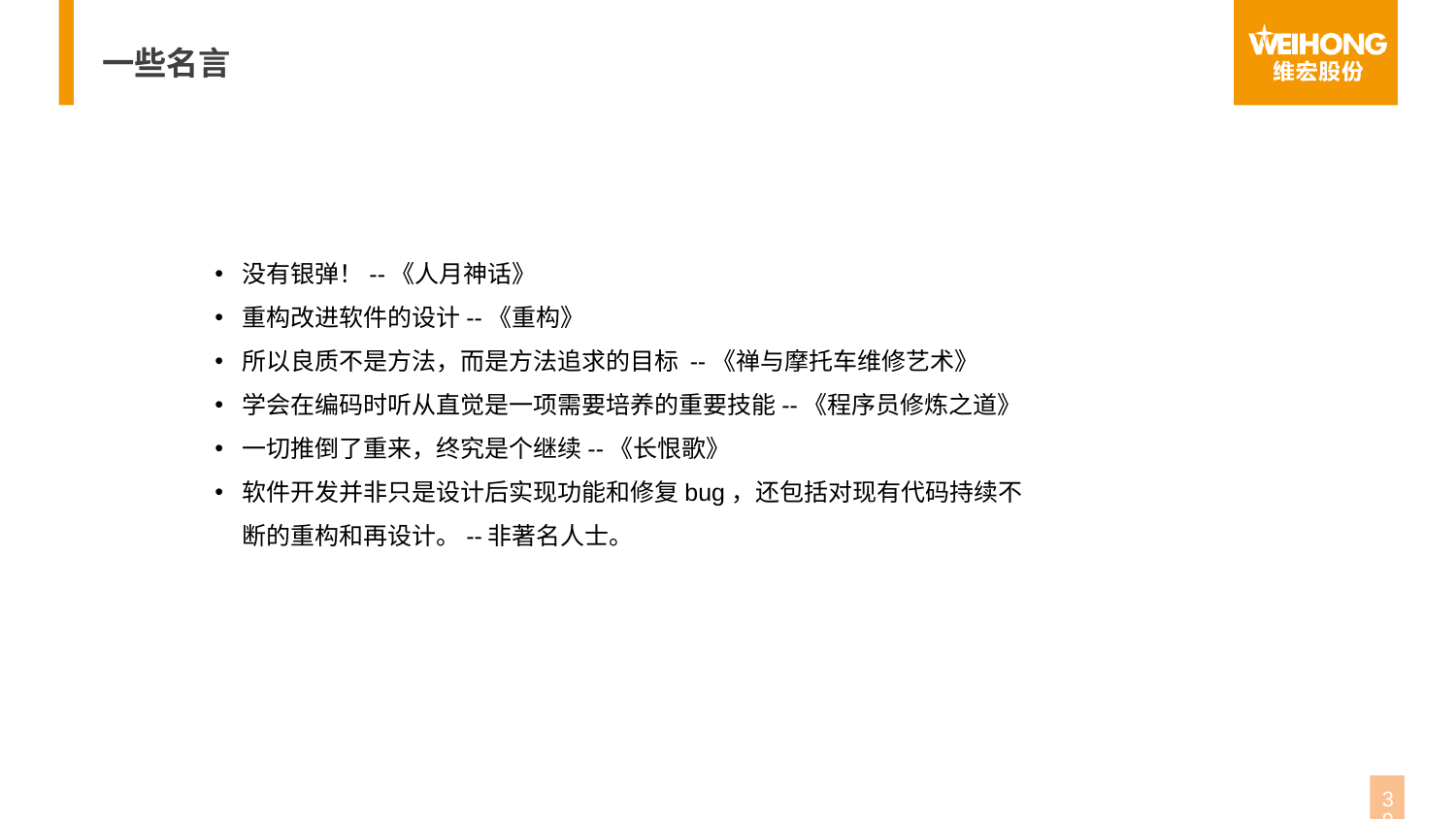

一些名言

没有银弹！--《人月神话》
重构改进软件的设计--《重构》
所以良质不是方法，而是方法追求的目标 --《禅与摩托车维修艺术》
学会在编码时听从直觉是一项需要培养的重要技能--《程序员修炼之道》
一切推倒了重来，终究是个继续--《长恨歌》
软件开发并非只是设计后实现功能和修复bug，还包括对现有代码持续不断的重构和再设计。--非著名人士。